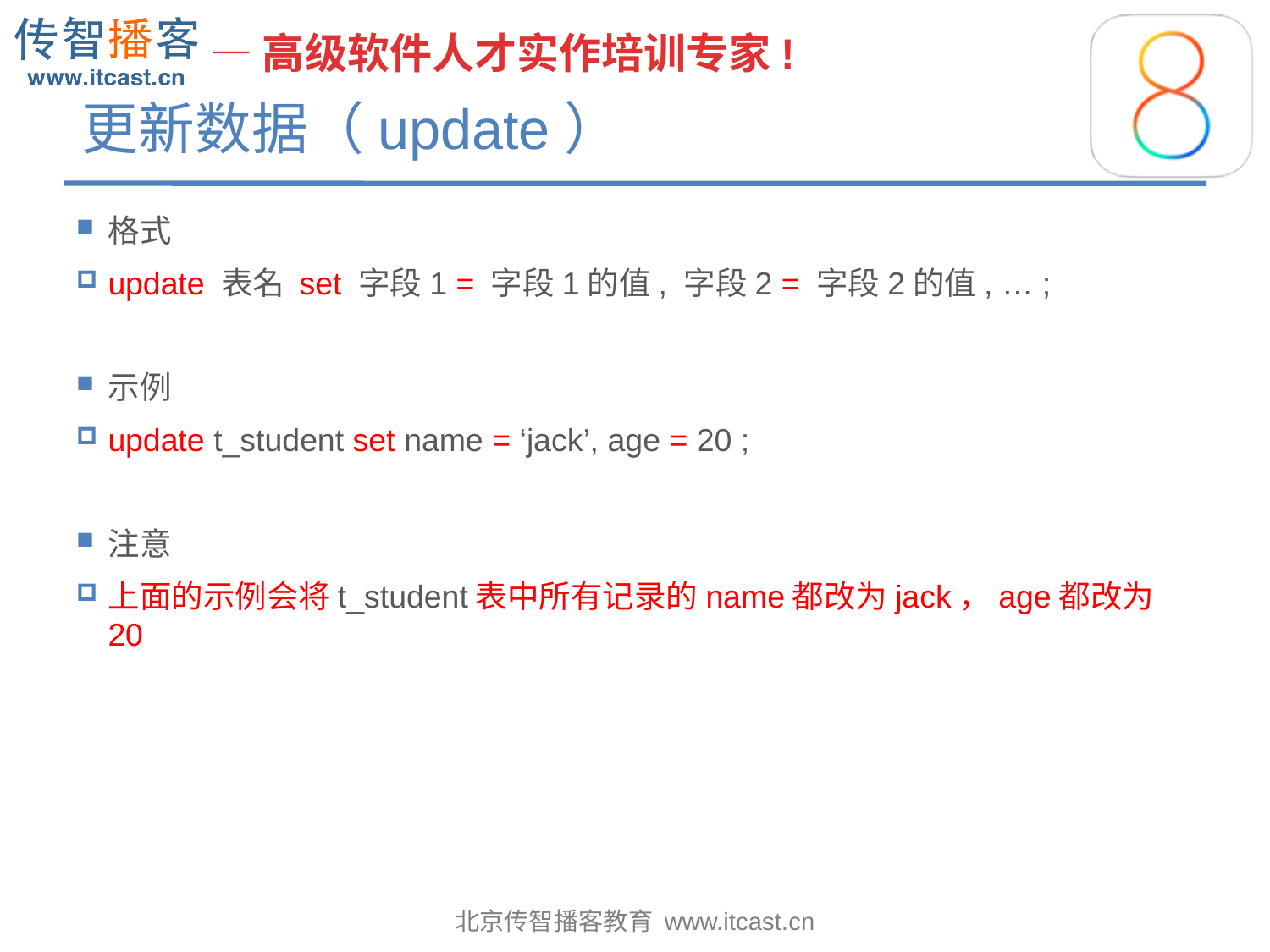

# 更新数据（update）
格式
update 表名 set 字段1 = 字段1的值, 字段2 = 字段2的值, … ;

示例
update t_student set name = ‘jack’, age = 20 ;

注意
上面的示例会将t_student表中所有记录的name都改为jack，age都改为20